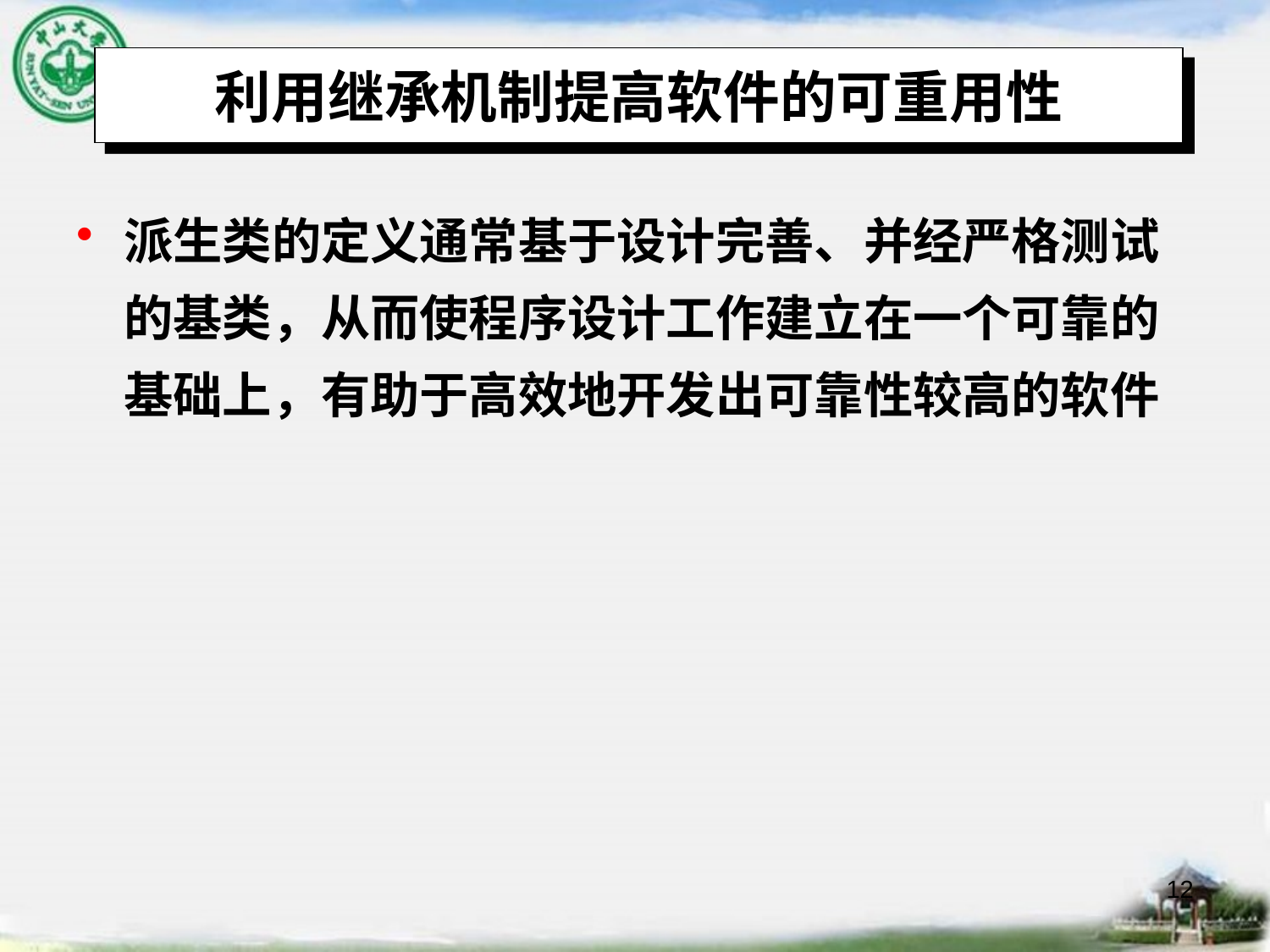

# 利用继承机制提高软件的可重用性
派生类的定义通常基于设计完善、并经严格测试的基类，从而使程序设计工作建立在一个可靠的基础上，有助于高效地开发出可靠性较高的软件
12